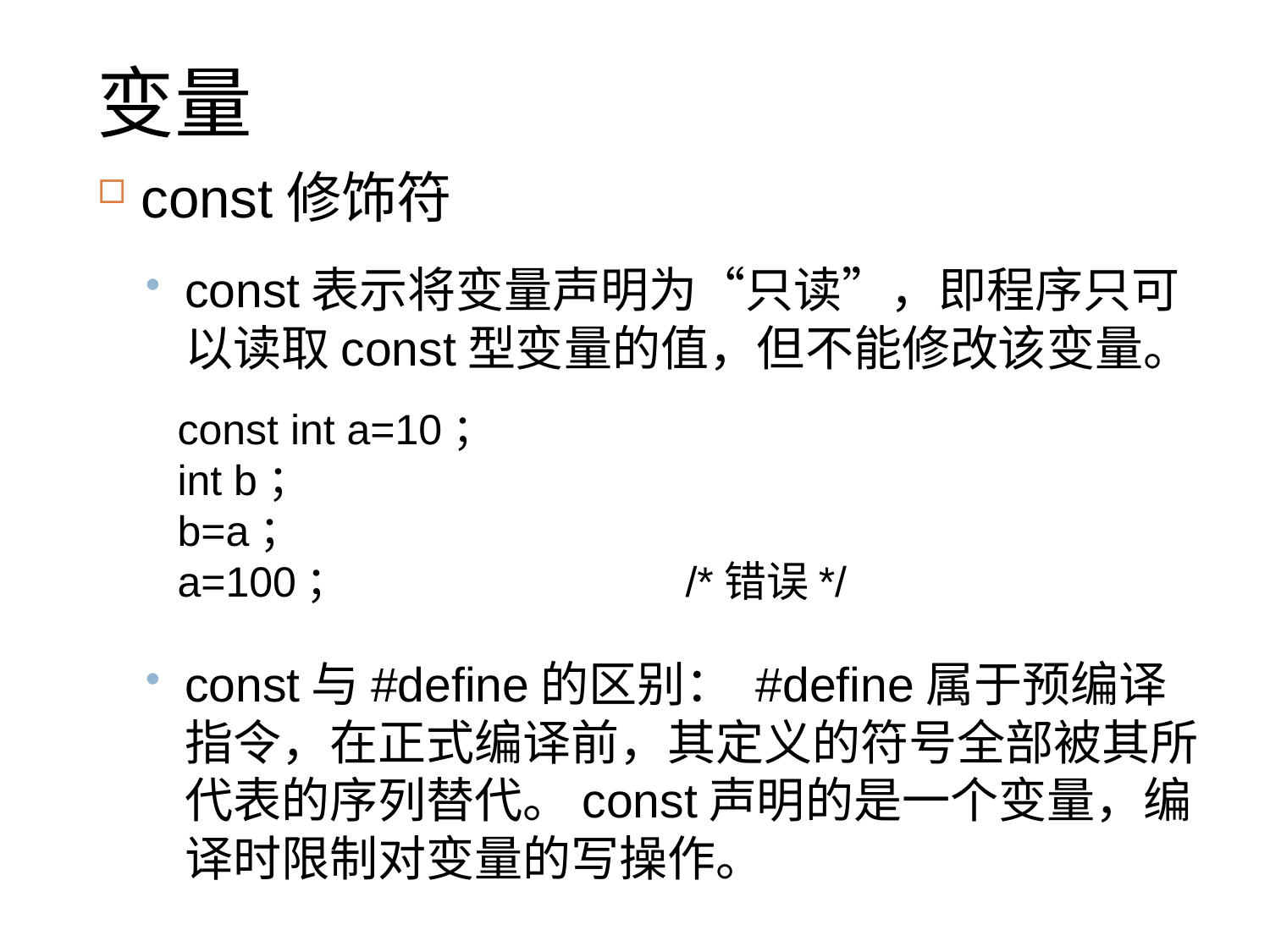

# 变量
const修饰符
const表示将变量声明为“只读”，即程序只可以读取const型变量的值，但不能修改该变量。

const与#define的区别： #define属于预编译指令，在正式编译前，其定义的符号全部被其所代表的序列替代。const声明的是一个变量，编译时限制对变量的写操作。

const int a=10；
int b；
b=a；
a=100；			/*错误*/